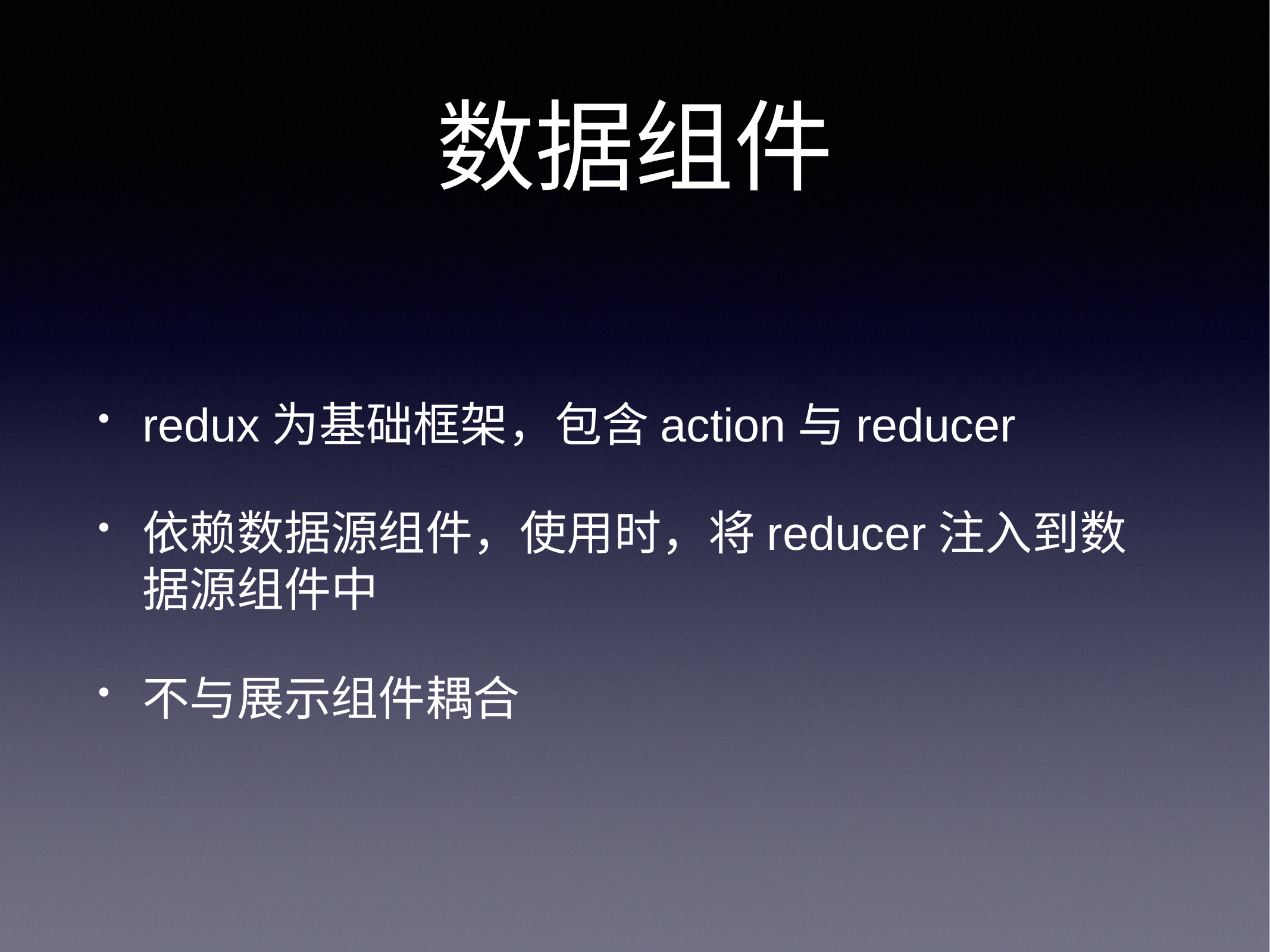

# 数据组件
redux为基础框架，包含action与reducer
依赖数据源组件，使用时，将reducer注入到数据源组件中
不与展示组件耦合
54